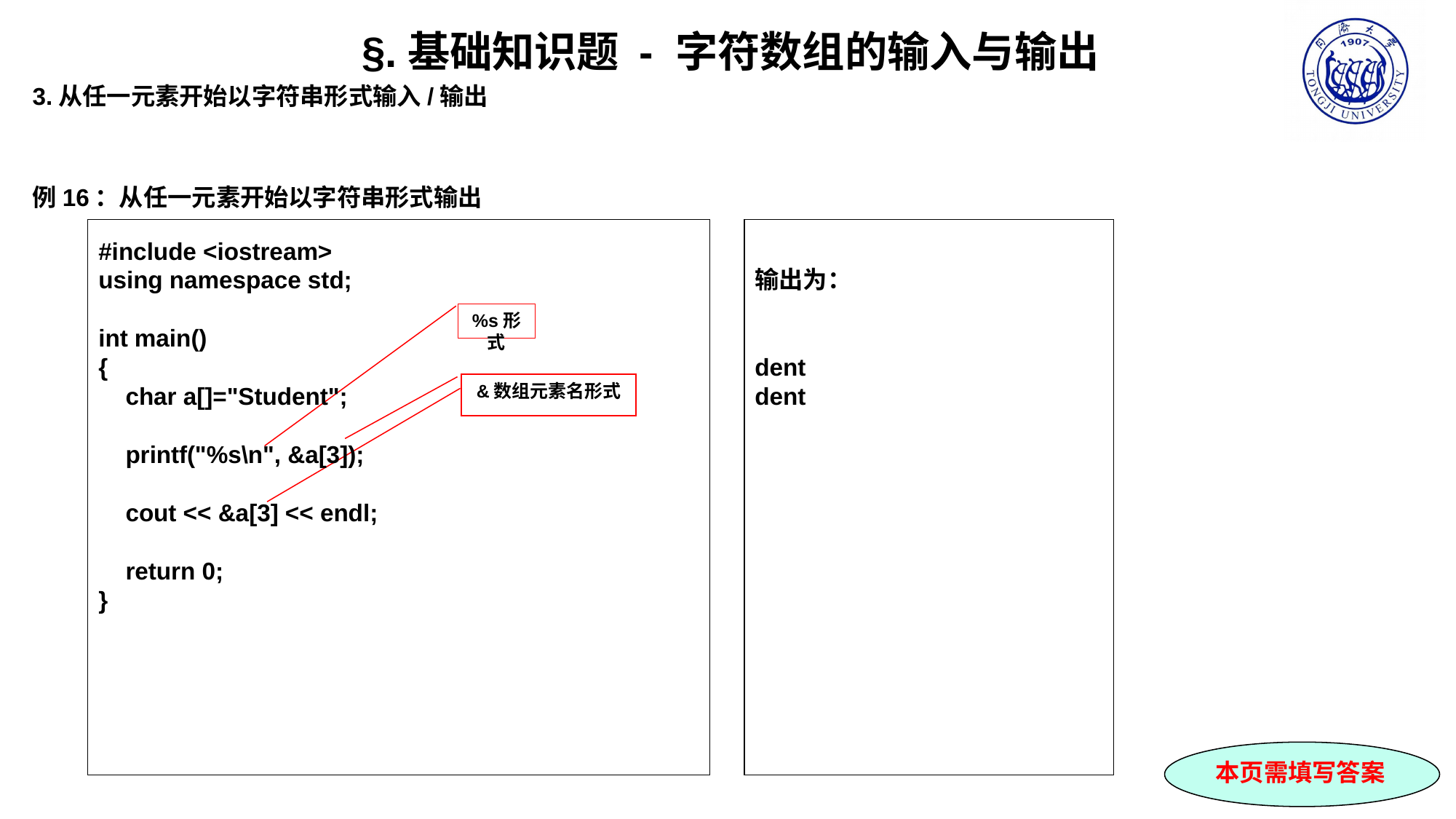

§.基础知识题 - 字符数组的输入与输出
3.从任一元素开始以字符串形式输入/输出

例16：从任一元素开始以字符串形式输出

#include <iostream>
using namespace std;

int main()
{
    char a[]="Student";

    printf("%s\n", &a[3]);

    cout << &a[3] << endl;

    return 0;
}

输出为：

dent
dent

%s形式
&数组元素名形式
本页需填写答案